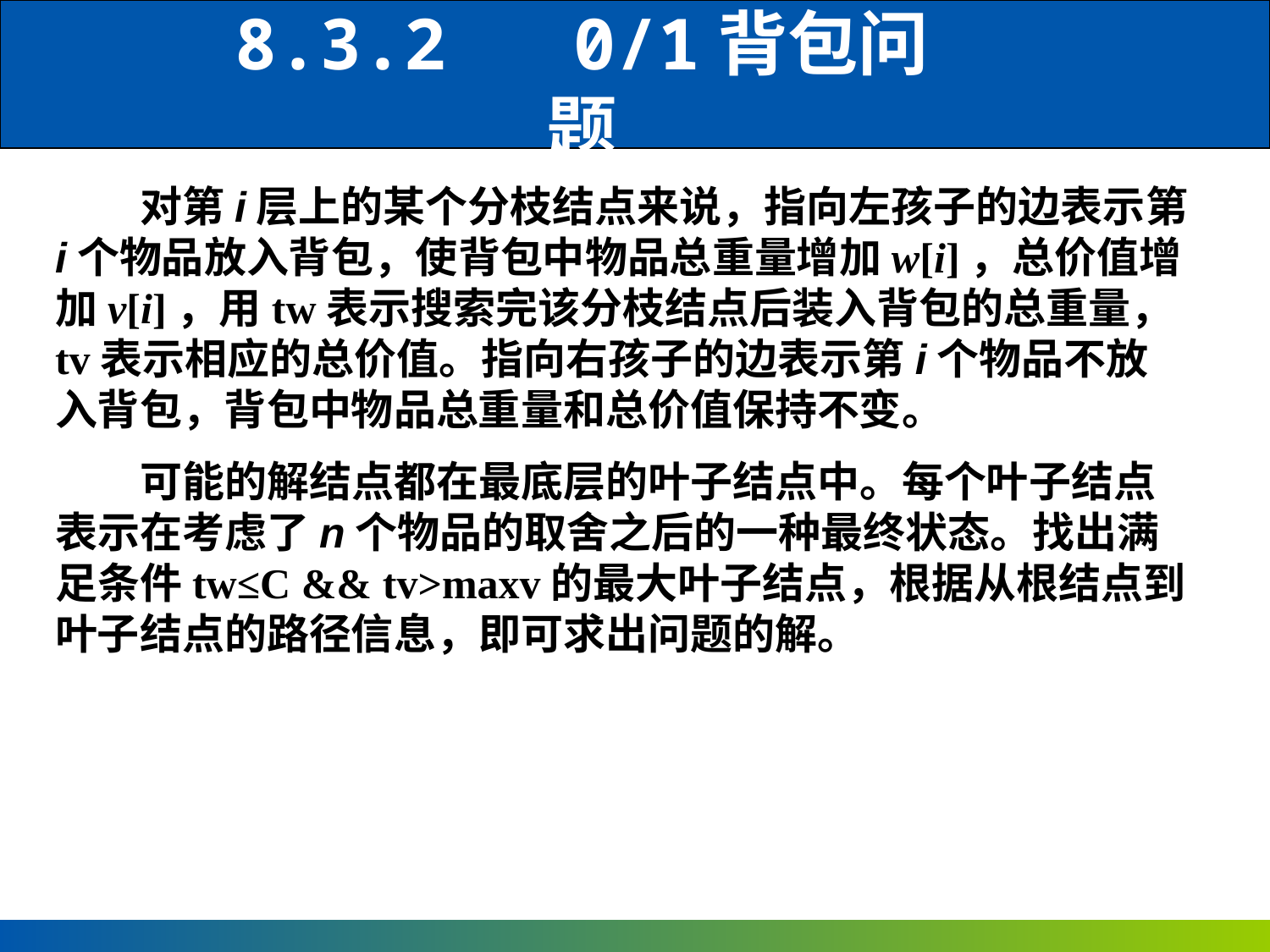

8.3.2   0/1背包问题
　　对第i层上的某个分枝结点来说，指向左孩子的边表示第i个物品放入背包，使背包中物品总重量增加w[i]，总价值增加v[i]，用tw表示搜索完该分枝结点后装入背包的总重量，tv表示相应的总价值。指向右孩子的边表示第i个物品不放入背包，背包中物品总重量和总价值保持不变。
　　可能的解结点都在最底层的叶子结点中。每个叶子结点表示在考虑了n个物品的取舍之后的一种最终状态。找出满足条件tw≤C && tv>maxv的最大叶子结点，根据从根结点到叶子结点的路径信息，即可求出问题的解。